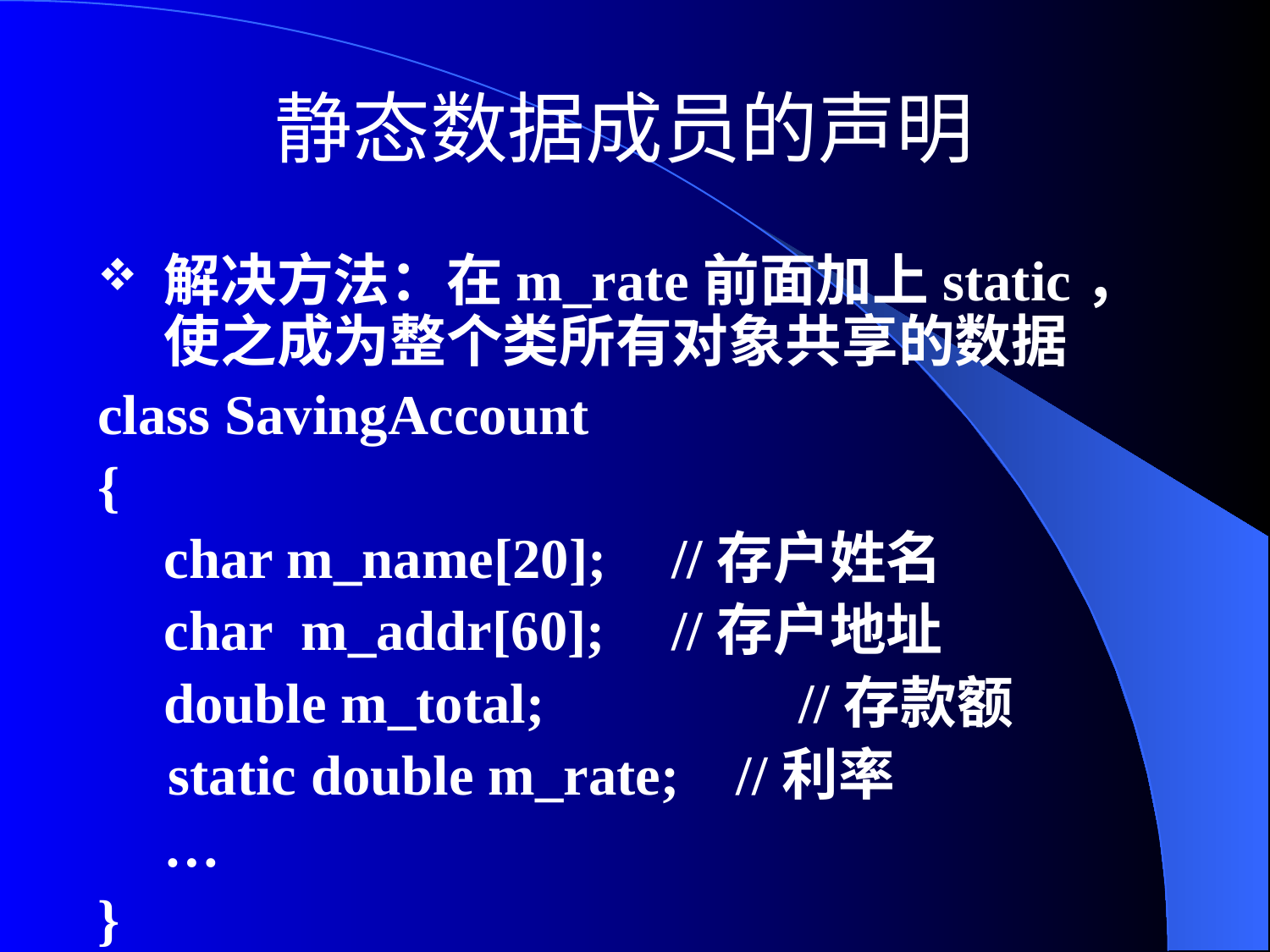

# 静态数据成员的声明
解决方法：在m_rate前面加上static，使之成为整个类所有对象共享的数据
class SavingAccount
{
	char m_name[20];	//存户姓名
	char  m_addr[60];	//存户地址
	double m_total;		//存款额
     static double m_rate;    //利率
	…
}